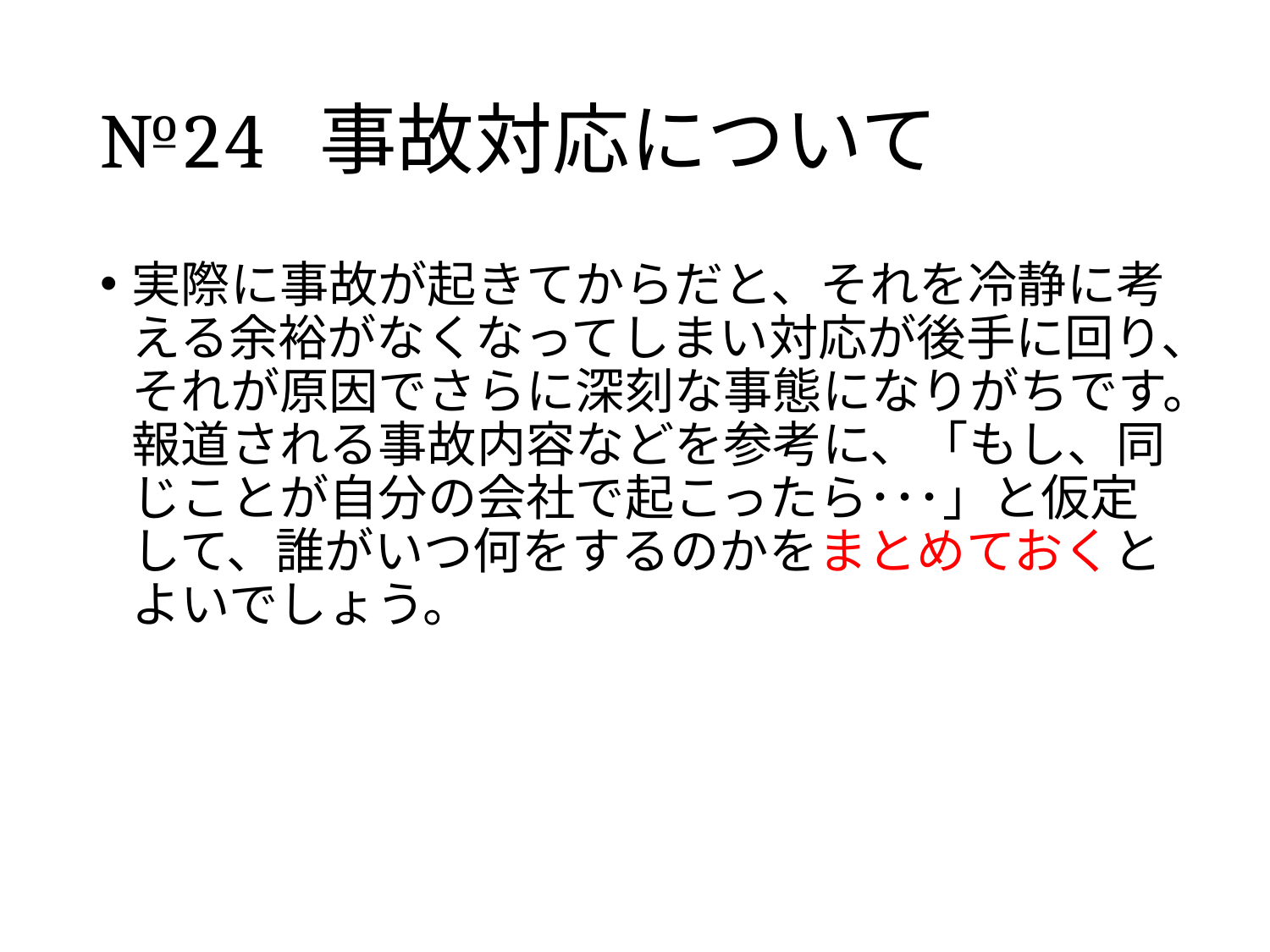

# №24  事故対応について
実際に事故が起きてからだと、それを冷静に考える余裕がなくなってしまい対応が後手に回り、それが原因でさらに深刻な事態になりがちです。報道される事故内容などを参考に、「もし、同じことが自分の会社で起こったら･･･」と仮定して、誰がいつ何をするのかをまとめておくとよいでしょう。